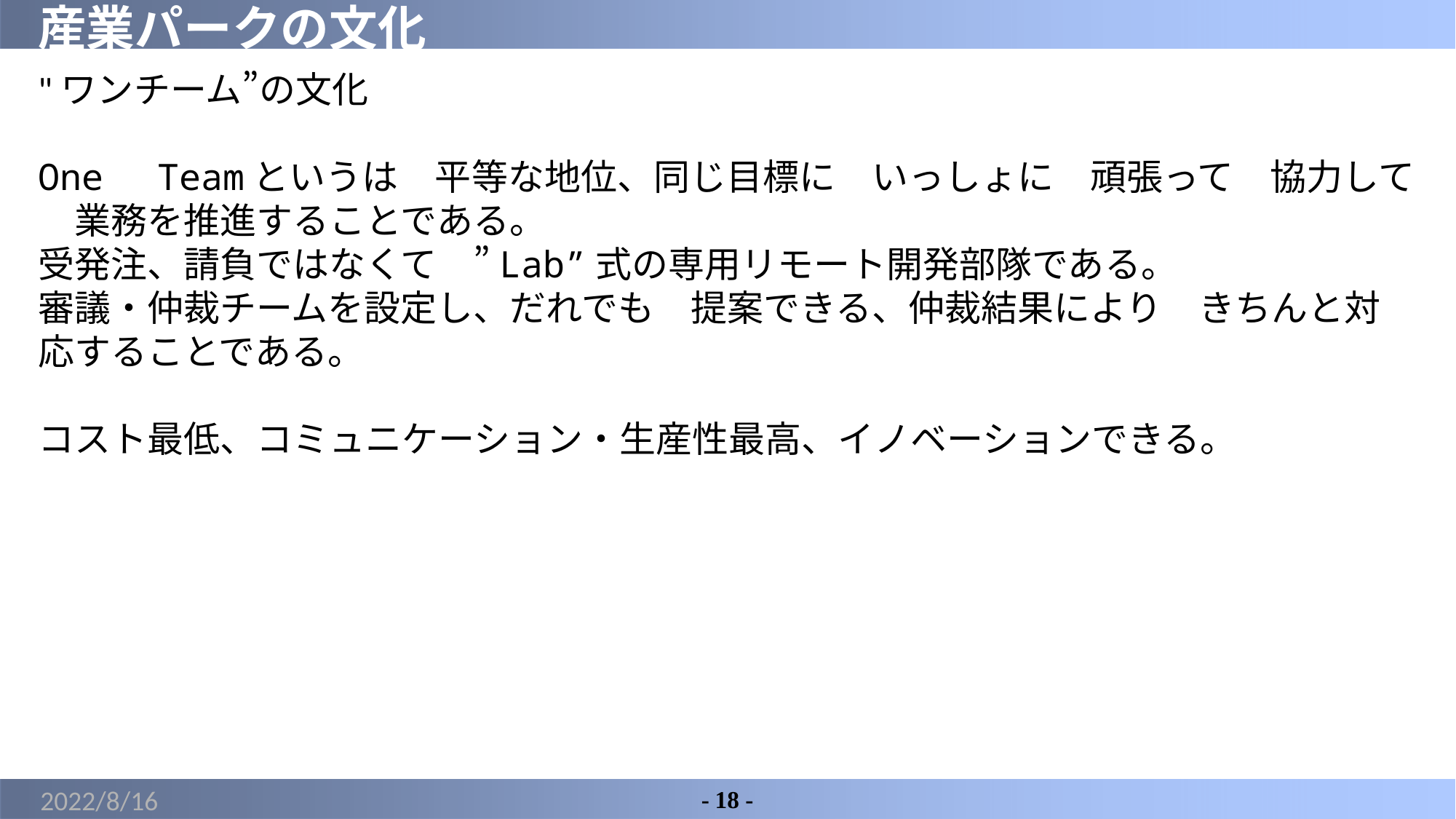

# 産業パークの文化
"ワンチーム”の文化

One　Teamというは　平等な地位、同じ目標に　いっしょに　頑張って　協力して　業務を推進することである。
受発注、請負ではなくて　”Lab”式の専用リモート開発部隊である。
審議・仲裁チームを設定し、だれでも　提案できる、仲裁結果により　きちんと対応することである。

コスト最低、コミュニケーション・生産性最高、イノベーションできる。
2022/8/16
- 18 -